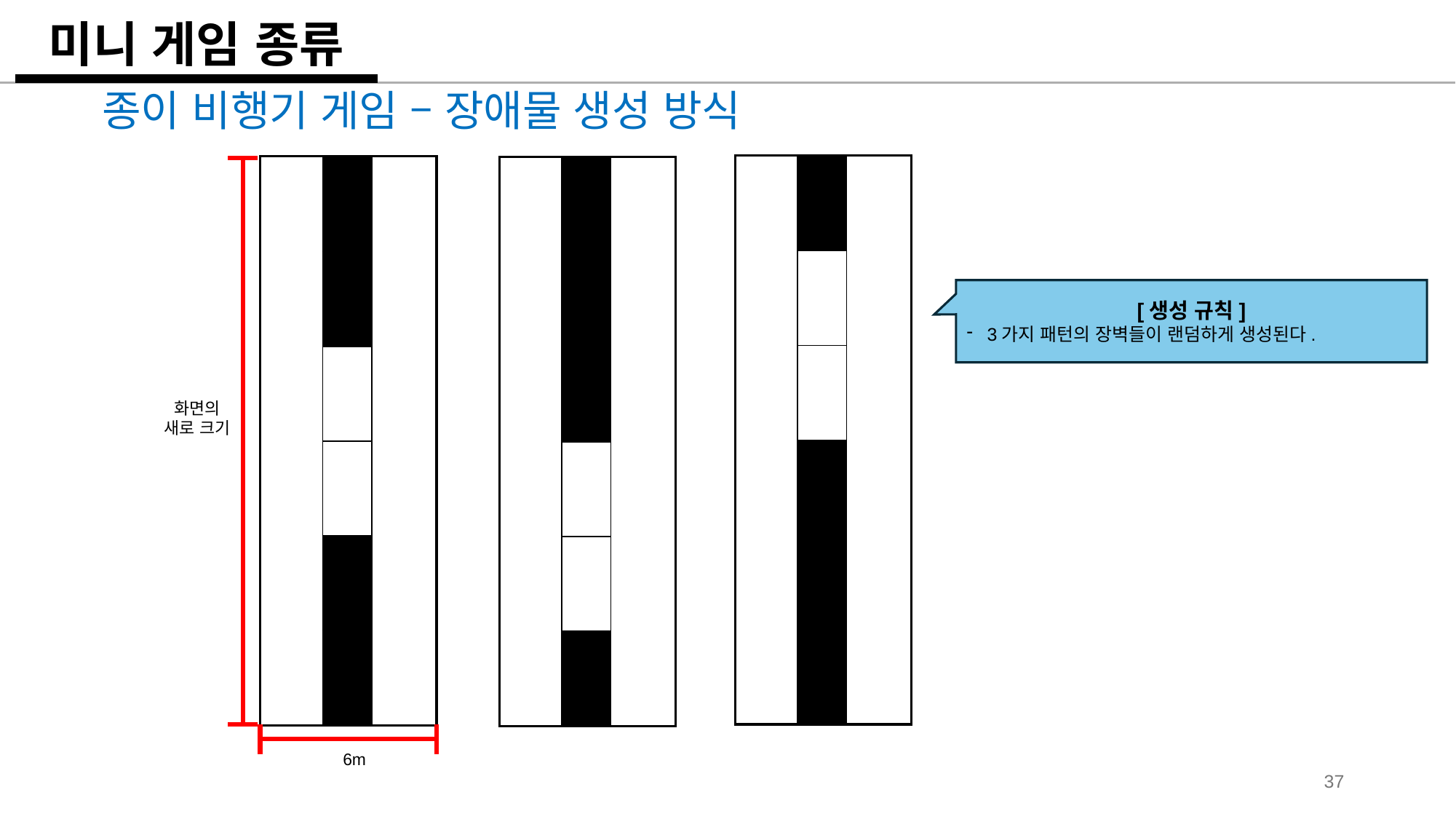

# 미니 게임 종류
종이 비행기 게임 – 장애물 생성 방식

|  |
| --- |
|  |
|  |
|  |
|  |
|  |
|  |
| --- |
|  |
|  |
|  |
|  |
|  |

|  |
| --- |
|  |
|  |
|  |
|  |
|  |
[생성 규칙]
3가지 패턴의 장벽들이 랜덤하게 생성된다.
화면의
새로 크기
6m
37